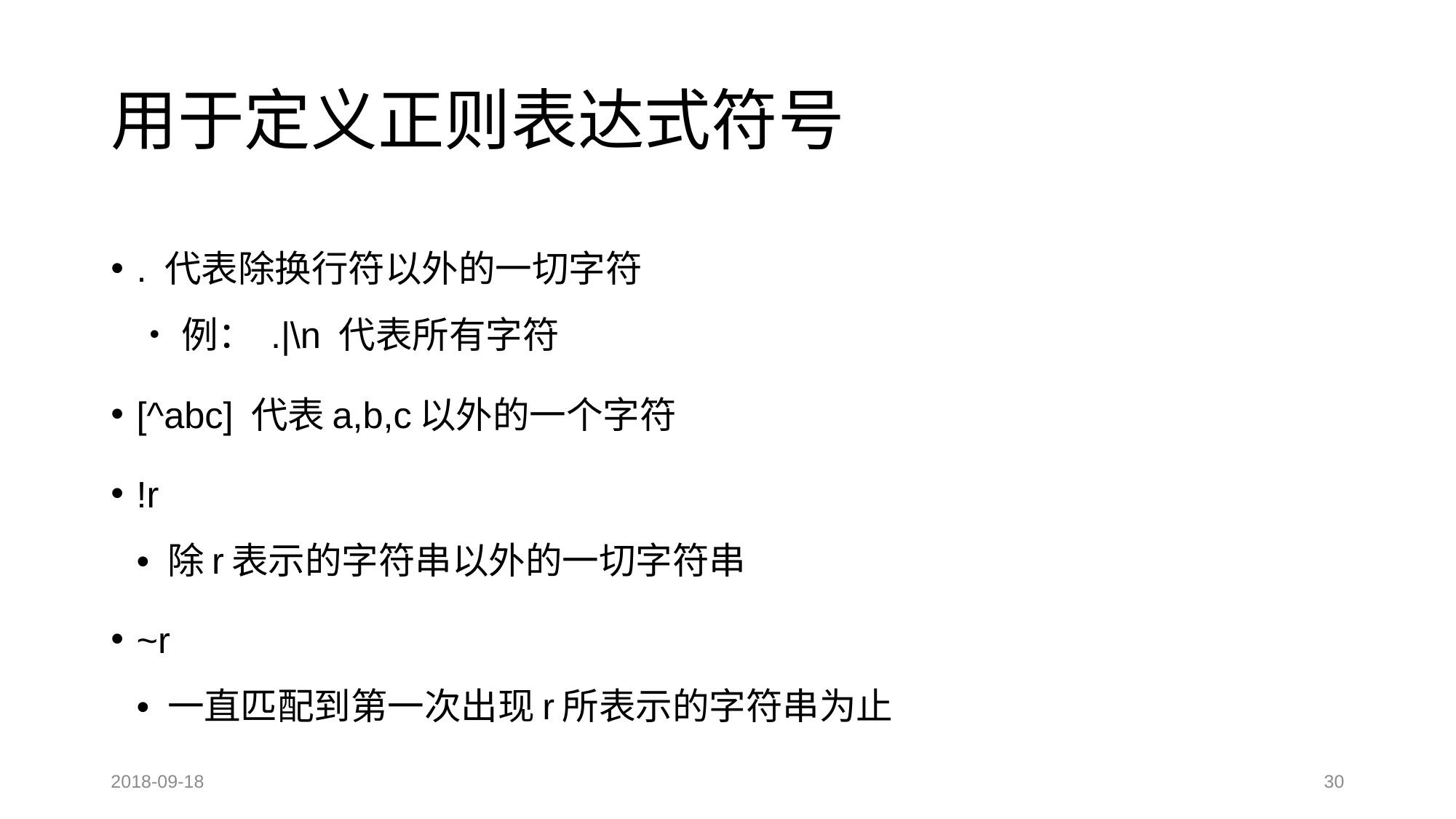

# 用于定义正则表达式符号
. 代表除换行符以外的一切字符
• 例： .|\n 代表所有字符
[^abc] 代表a,b,c以外的一个字符
!r
• 除r表示的字符串以外的一切字符串
~r
• 一直匹配到第一次出现r所表示的字符串为止
2018-09-18
30